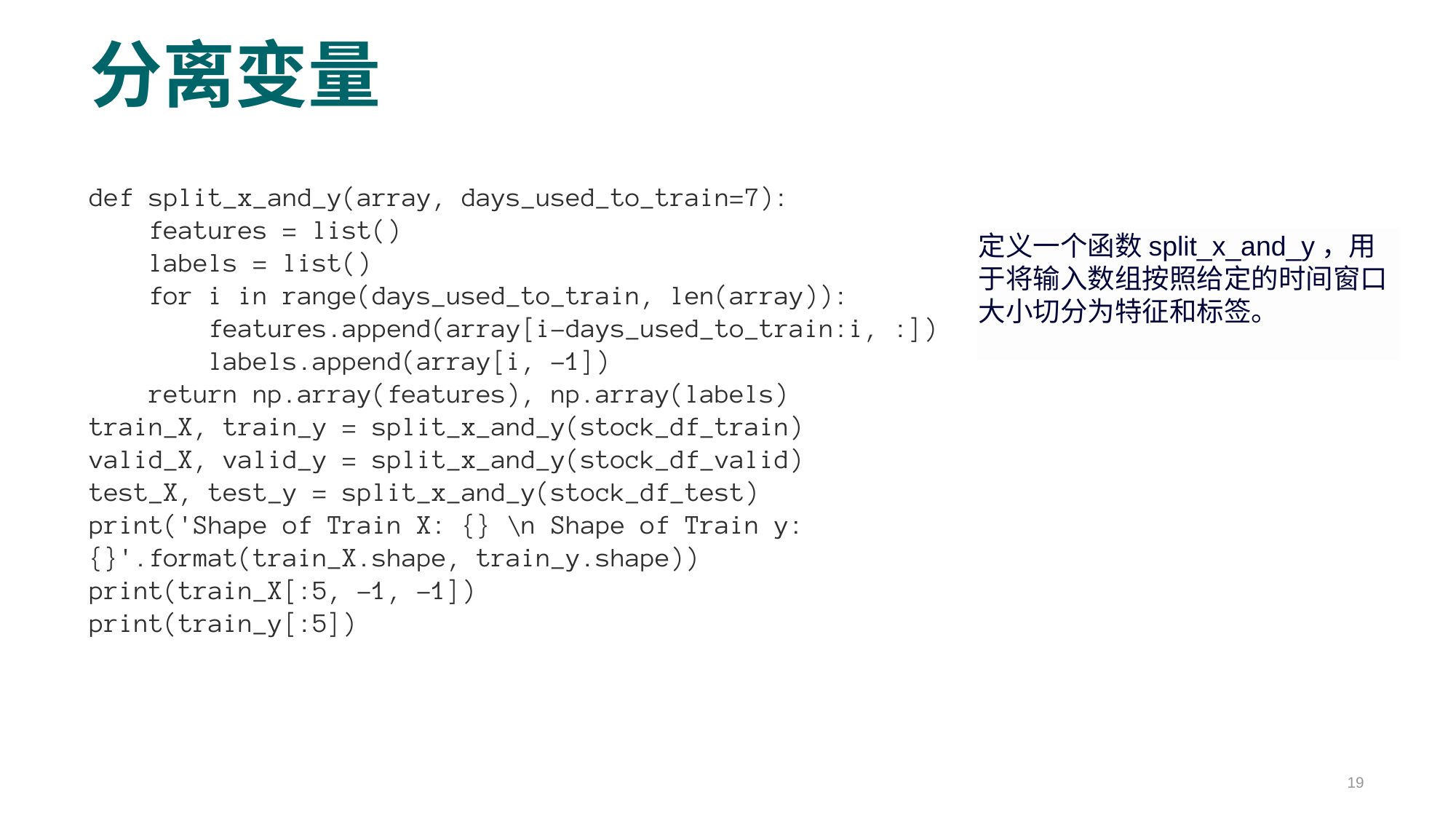

# 分离变量
def split_x_and_y(array, days_used_to_train=7):
    features = list()
    labels = list()
    for i in range(days_used_to_train, len(array)):
        features.append(array[i-days_used_to_train:i, :])
        labels.append(array[i, -1])
    return np.array(features), np.array(labels)
train_X, train_y = split_x_and_y(stock_df_train)
valid_X, valid_y = split_x_and_y(stock_df_valid)
test_X, test_y = split_x_and_y(stock_df_test)
print('Shape of Train X: {} \n Shape of Train y: {}'.format(train_X.shape, train_y.shape))
print(train_X[:5, -1, -1])
print(train_y[:5])

定义一个函数split_x_and_y，用于将输入数组按照给定的时间窗口大小切分为特征和标签。

19